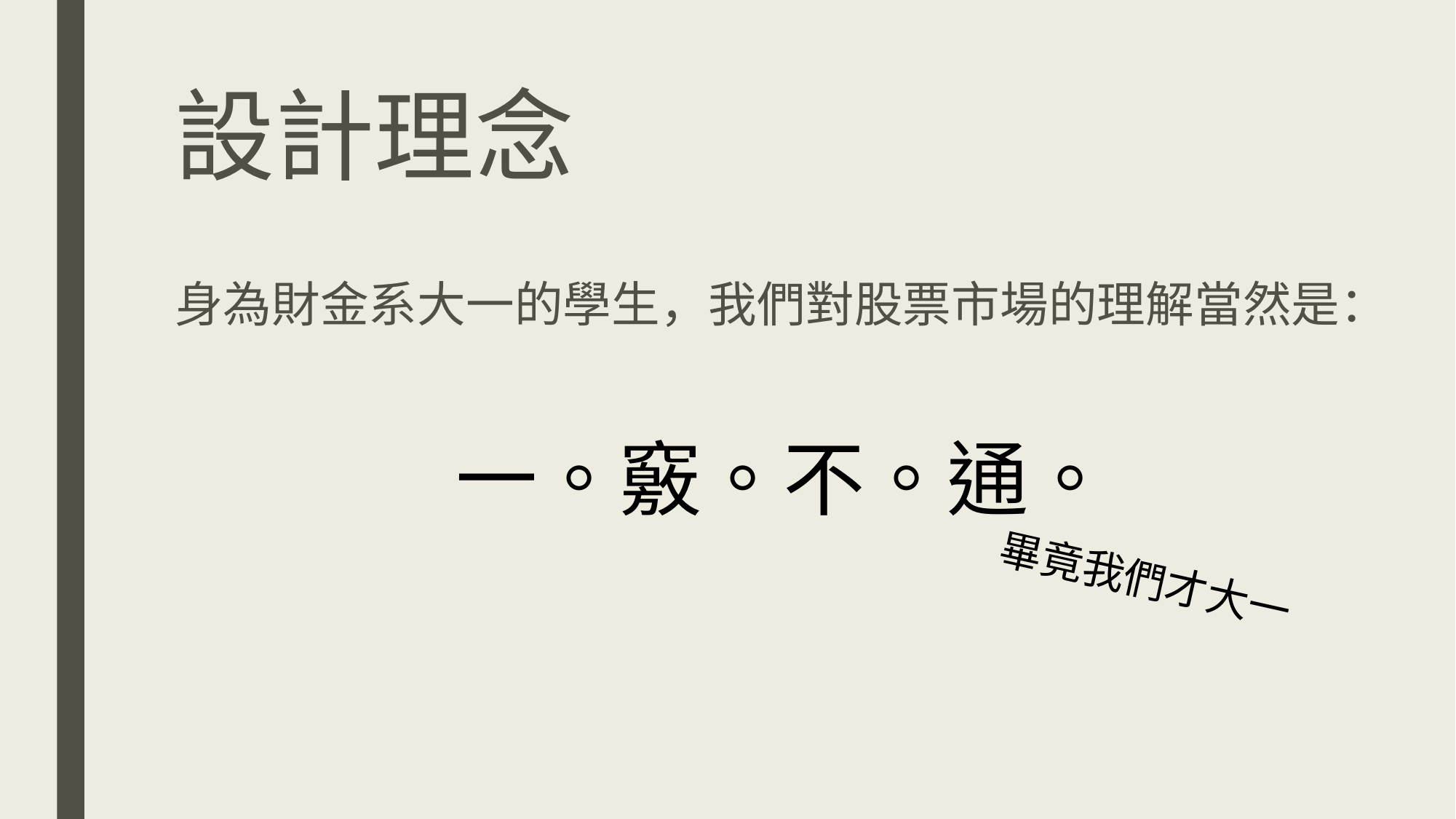

# 設計理念
身為財金系大一的學生，我們對股票市場的理解當然是：
一。竅。不。通。
畢竟我們才大一